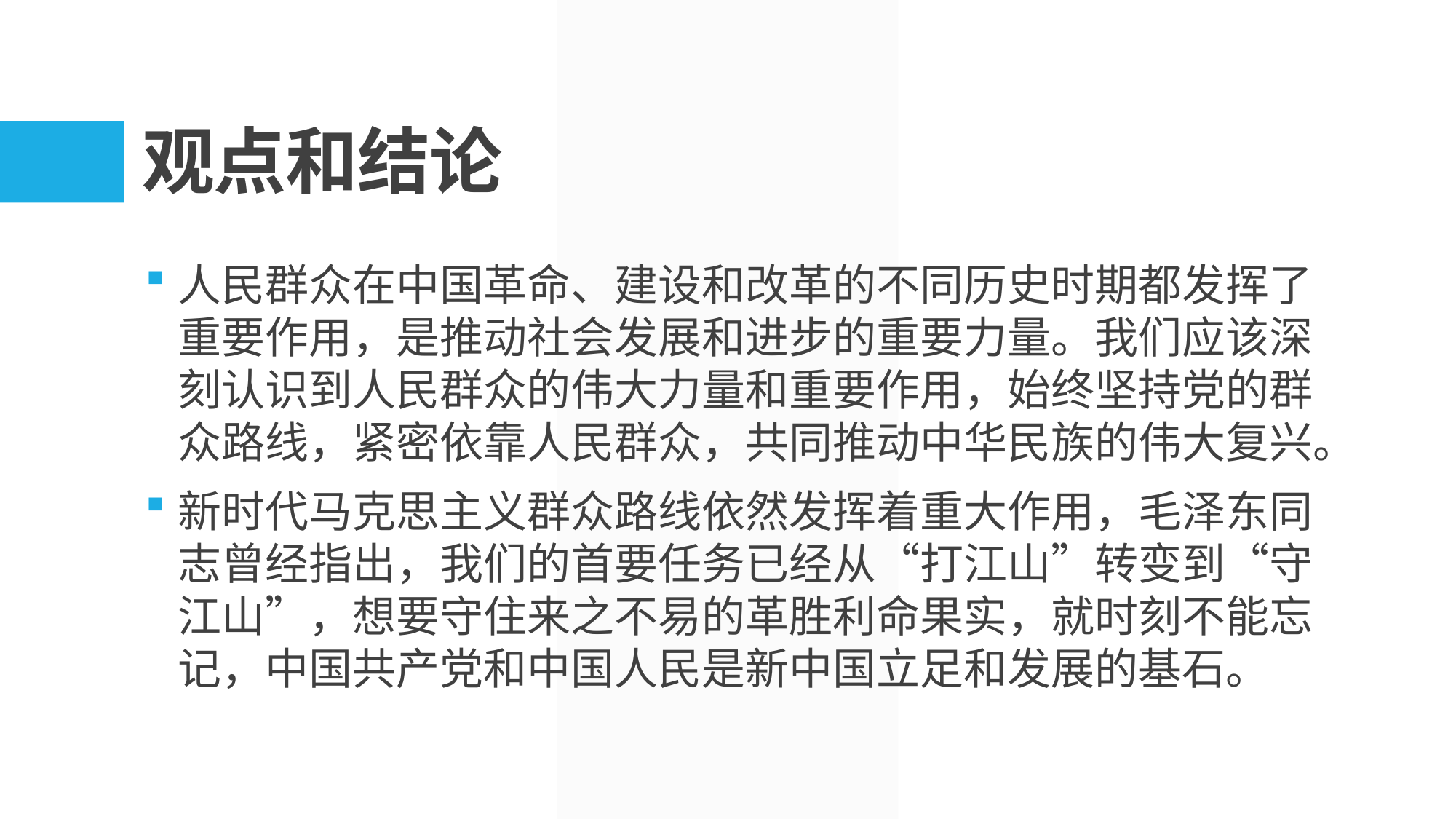

# 观点和结论

人民群众在中国革命、建设和改革的不同历史时期都发挥了重要作用，是推动社会发展和进步的重要力量。我们应该深刻认识到人民群众的伟大力量和重要作用，始终坚持党的群众路线，紧密依靠人民群众，共同推动中华民族的伟大复兴。
新时代马克思主义群众路线依然发挥着重大作用，毛泽东同志曾经指出，我们的首要任务已经从“打江山”转变到“守江山”，想要守住来之不易的革胜利命果实，就时刻不能忘记，中国共产党和中国人民是新中国立足和发展的基石。